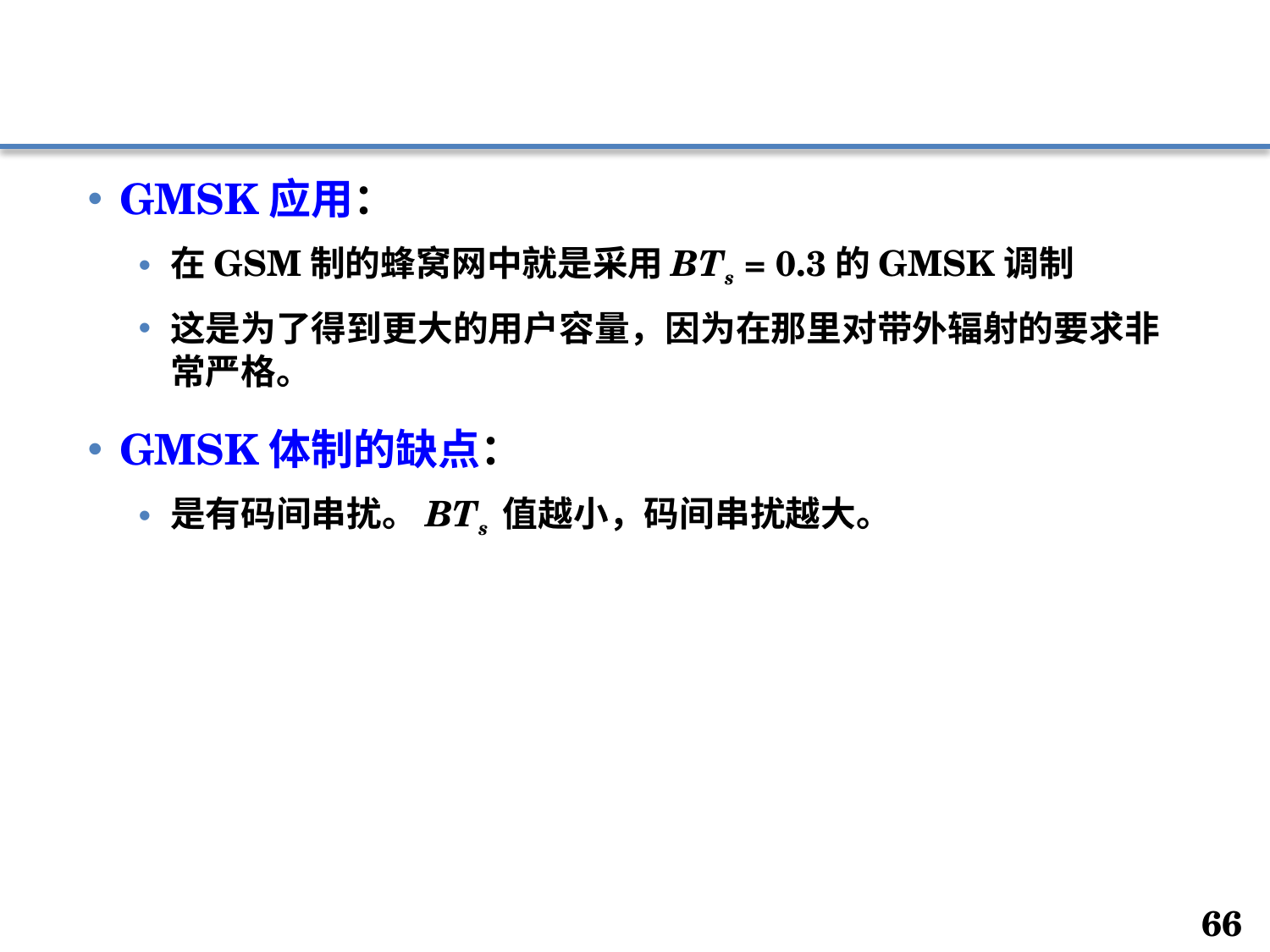

#
GMSK应用：
在GSM制的蜂窝网中就是采用BTs = 0.3的GMSK调制
这是为了得到更大的用户容量，因为在那里对带外辐射的要求非常严格。
GMSK体制的缺点：
是有码间串扰。BTs 值越小，码间串扰越大。
66